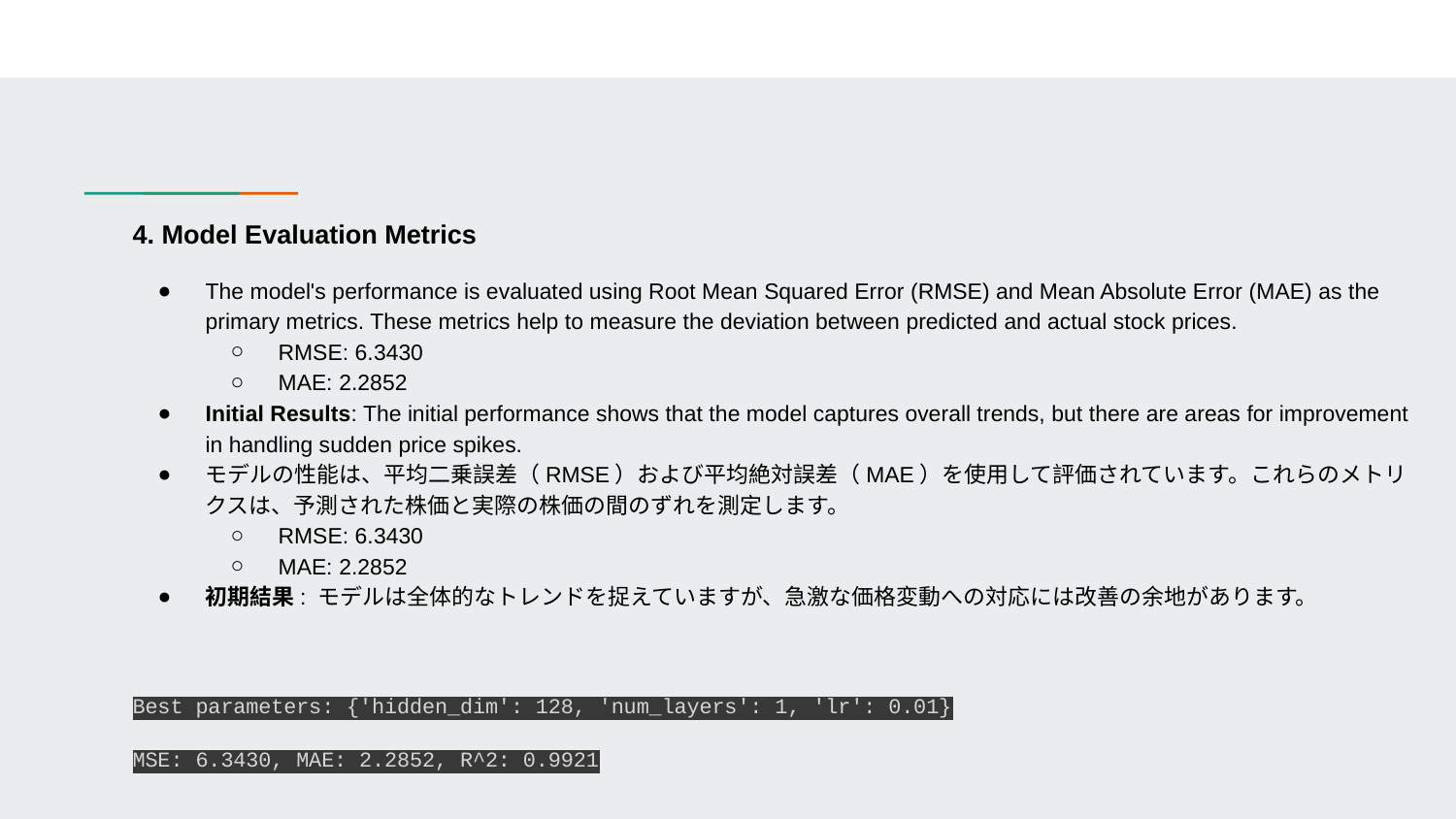

4. Model Evaluation Metrics
The model's performance is evaluated using Root Mean Squared Error (RMSE) and Mean Absolute Error (MAE) as the primary metrics. These metrics help to measure the deviation between predicted and actual stock prices.
RMSE: 6.3430
MAE: 2.2852
Initial Results: The initial performance shows that the model captures overall trends, but there are areas for improvement in handling sudden price spikes.
モデルの性能は、平均二乗誤差（RMSE）および平均絶対誤差（MAE）を使用して評価されています。これらのメトリクスは、予測された株価と実際の株価の間のずれを測定します。
RMSE: 6.3430
MAE: 2.2852
初期結果: モデルは全体的なトレンドを捉えていますが、急激な価格変動への対応には改善の余地があります。

Best parameters: {'hidden_dim': 128, 'num_layers': 1, 'lr': 0.01}
MSE: 6.3430, MAE: 2.2852, R^2: 0.9921